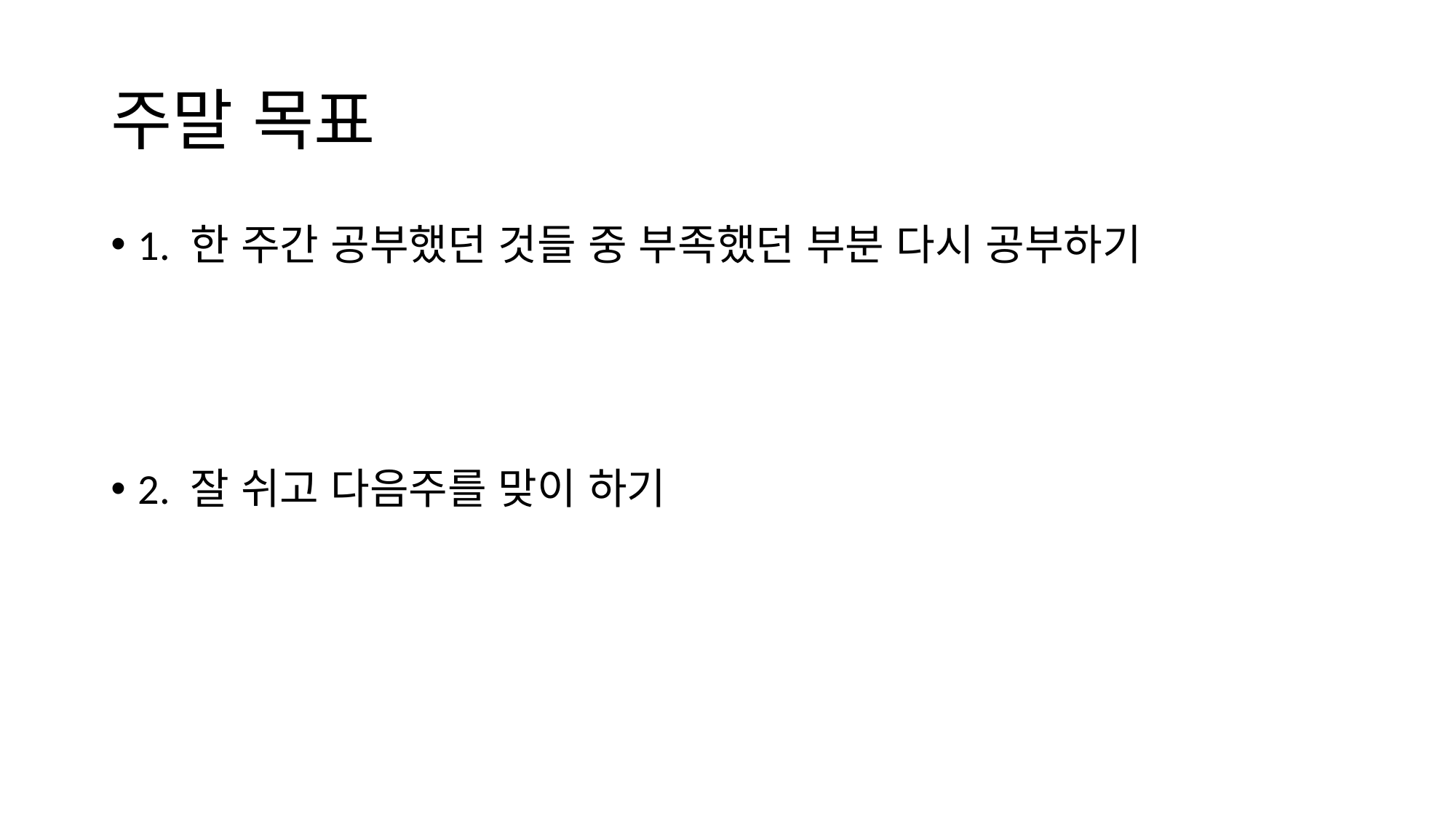

# 주말 목표
1. 한 주간 공부했던 것들 중 부족했던 부분 다시 공부하기

2. 잘 쉬고 다음주를 맞이 하기